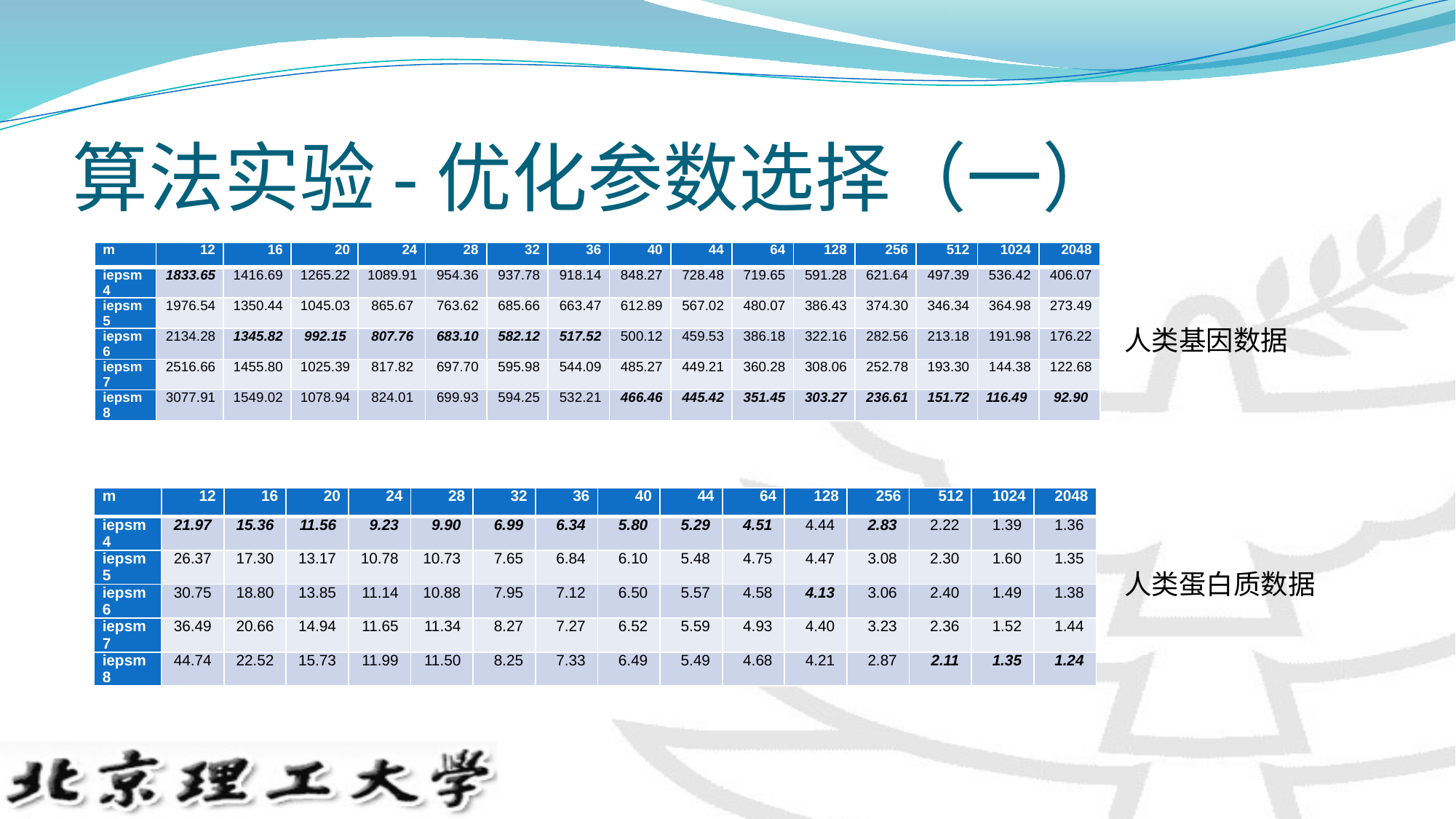

# 算法实验-优化参数选择（一）
| m | 12 | 16 | 20 | 24 | 28 | 32 | 36 | 40 | 44 | 64 | 128 | 256 | 512 | 1024 | 2048 |
| --- | --- | --- | --- | --- | --- | --- | --- | --- | --- | --- | --- | --- | --- | --- | --- |
| iepsm4 | 1833.65 | 1416.69 | 1265.22 | 1089.91 | 954.36 | 937.78 | 918.14 | 848.27 | 728.48 | 719.65 | 591.28 | 621.64 | 497.39 | 536.42 | 406.07 |
| iepsm5 | 1976.54 | 1350.44 | 1045.03 | 865.67 | 763.62 | 685.66 | 663.47 | 612.89 | 567.02 | 480.07 | 386.43 | 374.30 | 346.34 | 364.98 | 273.49 |
| iepsm6 | 2134.28 | 1345.82 | 992.15 | 807.76 | 683.10 | 582.12 | 517.52 | 500.12 | 459.53 | 386.18 | 322.16 | 282.56 | 213.18 | 191.98 | 176.22 |
| iepsm7 | 2516.66 | 1455.80 | 1025.39 | 817.82 | 697.70 | 595.98 | 544.09 | 485.27 | 449.21 | 360.28 | 308.06 | 252.78 | 193.30 | 144.38 | 122.68 |
| iepsm8 | 3077.91 | 1549.02 | 1078.94 | 824.01 | 699.93 | 594.25 | 532.21 | 466.46 | 445.42 | 351.45 | 303.27 | 236.61 | 151.72 | 116.49 | 92.90 |
人类基因数据
| m | 12 | 16 | 20 | 24 | 28 | 32 | 36 | 40 | 44 | 64 | 128 | 256 | 512 | 1024 | 2048 |
| --- | --- | --- | --- | --- | --- | --- | --- | --- | --- | --- | --- | --- | --- | --- | --- |
| iepsm4 | 21.97 | 15.36 | 11.56 | 9.23 | 9.90 | 6.99 | 6.34 | 5.80 | 5.29 | 4.51 | 4.44 | 2.83 | 2.22 | 1.39 | 1.36 |
| iepsm5 | 26.37 | 17.30 | 13.17 | 10.78 | 10.73 | 7.65 | 6.84 | 6.10 | 5.48 | 4.75 | 4.47 | 3.08 | 2.30 | 1.60 | 1.35 |
| iepsm6 | 30.75 | 18.80 | 13.85 | 11.14 | 10.88 | 7.95 | 7.12 | 6.50 | 5.57 | 4.58 | 4.13 | 3.06 | 2.40 | 1.49 | 1.38 |
| iepsm7 | 36.49 | 20.66 | 14.94 | 11.65 | 11.34 | 8.27 | 7.27 | 6.52 | 5.59 | 4.93 | 4.40 | 3.23 | 2.36 | 1.52 | 1.44 |
| iepsm8 | 44.74 | 22.52 | 15.73 | 11.99 | 11.50 | 8.25 | 7.33 | 6.49 | 5.49 | 4.68 | 4.21 | 2.87 | 2.11 | 1.35 | 1.24 |
人类蛋白质数据